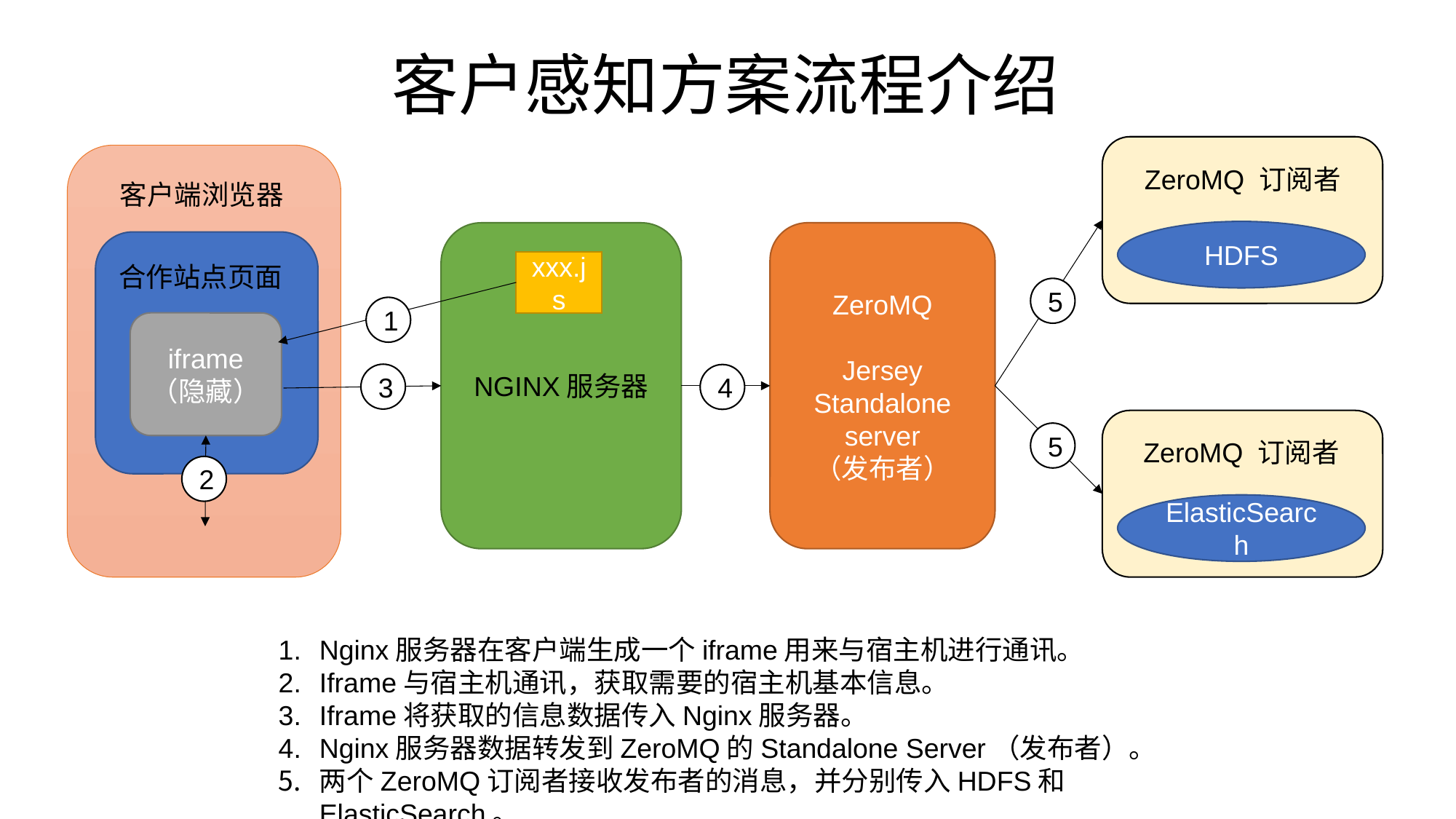

客户感知方案流程介绍

ZeroMQ 订阅者
客户端浏览器
HDFS

ZeroMQ

Jersey Standalone server
（发布者）

xxx.js
合作站点页面
5
1
iframe
（隐藏）
NGINX服务器
3
4

5
ZeroMQ 订阅者
2
ElasticSearch
Nginx服务器在客户端生成一个iframe用来与宿主机进行通讯。
Iframe与宿主机通讯，获取需要的宿主机基本信息。
Iframe将获取的信息数据传入Nginx服务器。
Nginx服务器数据转发到ZeroMQ的Standalone Server（发布者）。
两个ZeroMQ订阅者接收发布者的消息，并分别传入HDFS和ElasticSearch。